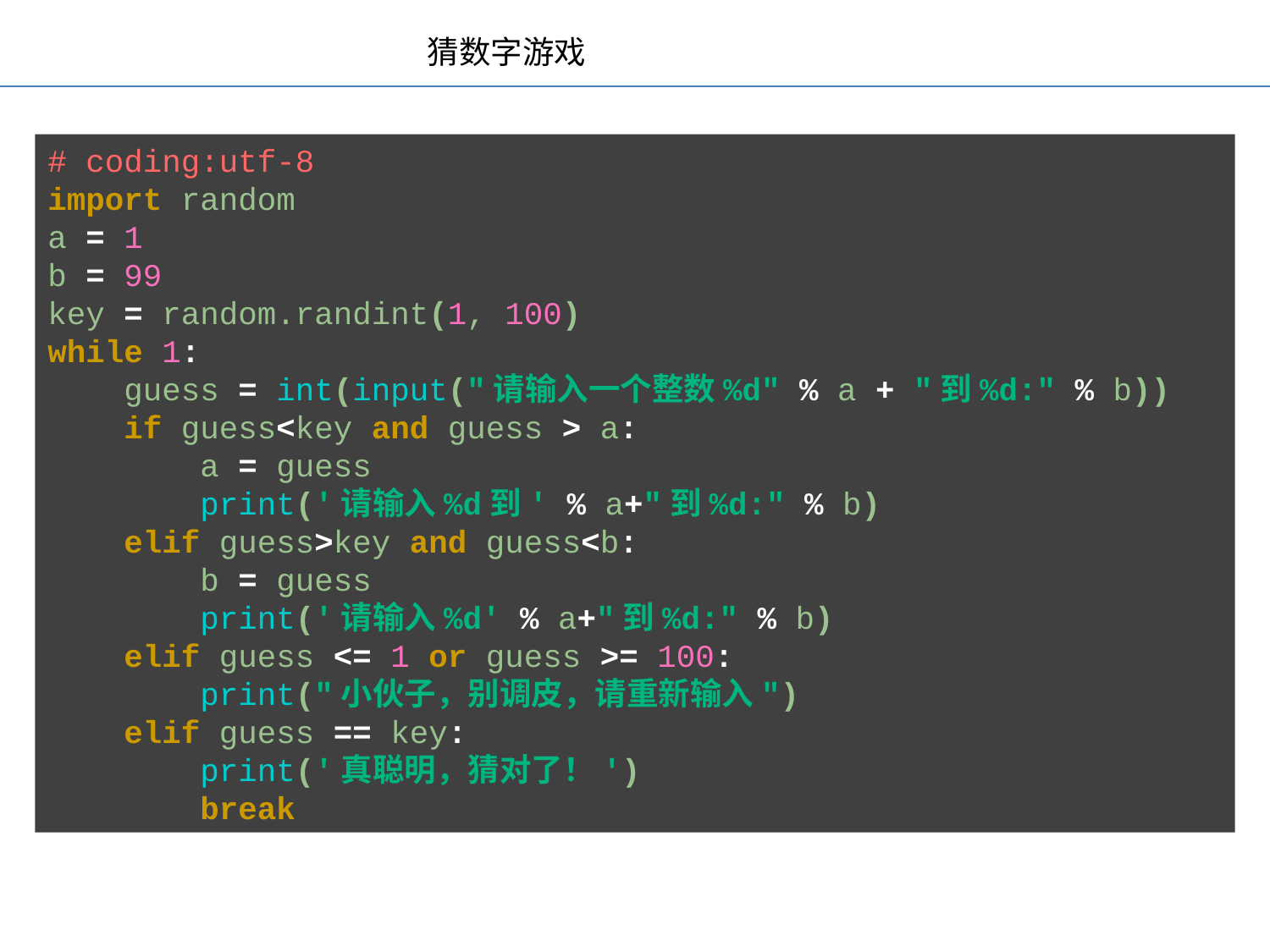

猜数字游戏
# coding:utf-8 import random a = 1 b = 99 key = random.randint(1, 100) while 1: guess = int(input("请输入一个整数%d" % a + "到%d:" % b)) if guess<key and guess > a: a = guess print('请输入%d到' % a+"到%d:" % b) elif guess>key and guess<b: b = guess print('请输入%d' % a+"到%d:" % b) elif guess <= 1 or guess >= 100: print("小伙子，别调皮，请重新输入") elif guess == key: print('真聪明，猜对了！') break